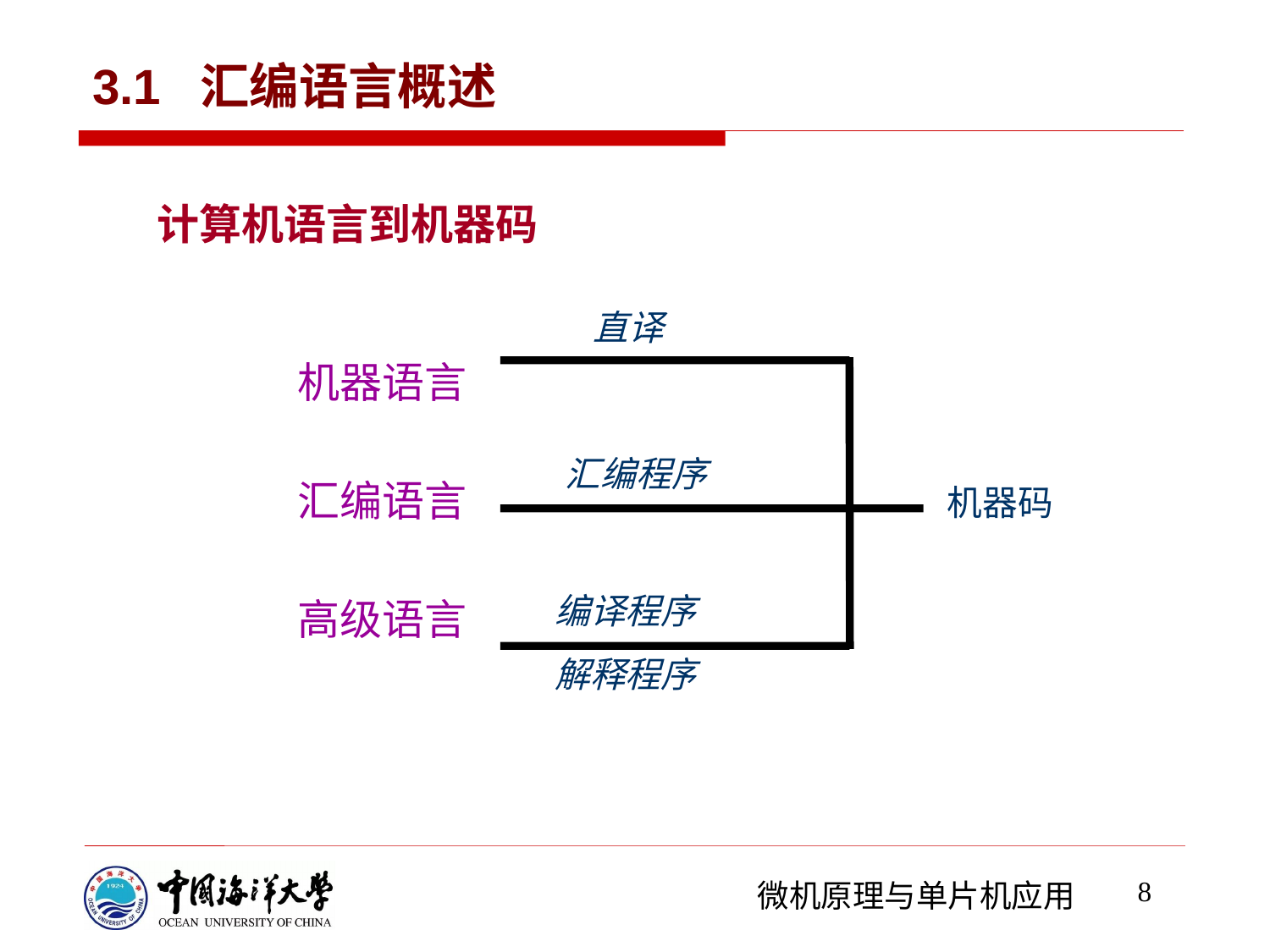

# 3.1  汇编语言概述
计算机语言到机器码
直译
机器语言

汇编语言

高级语言

汇编程序
机器码

编译程序

解释程序
8